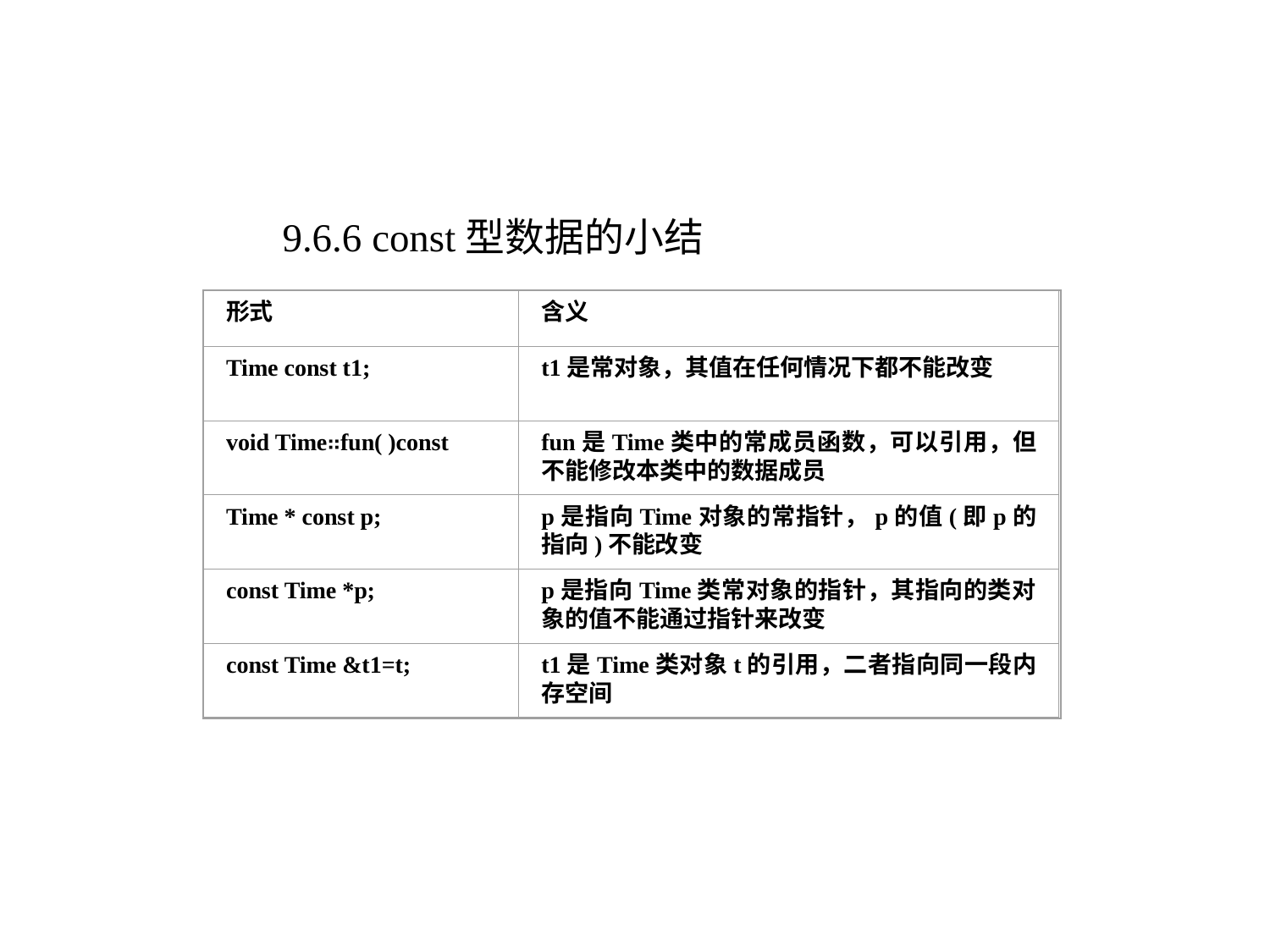

9.6.6 const型数据的小结

形式

含义

Time const t1;

t1是常对象，其值在任何情况下都不能改变

void Time∷fun( )const

fun是Time类中的常成员函数，可以引用，但不能修改本类中的数据成员

Time * const p;

p是指向Time对象的常指针，p的值(即p的指向)不能改变

const Time *p;

p是指向Time类常对象的指针，其指向的类对象的值不能通过指针来改变

const Time &t1=t;

t1是Time类对象t的引用，二者指向同一段内存空间